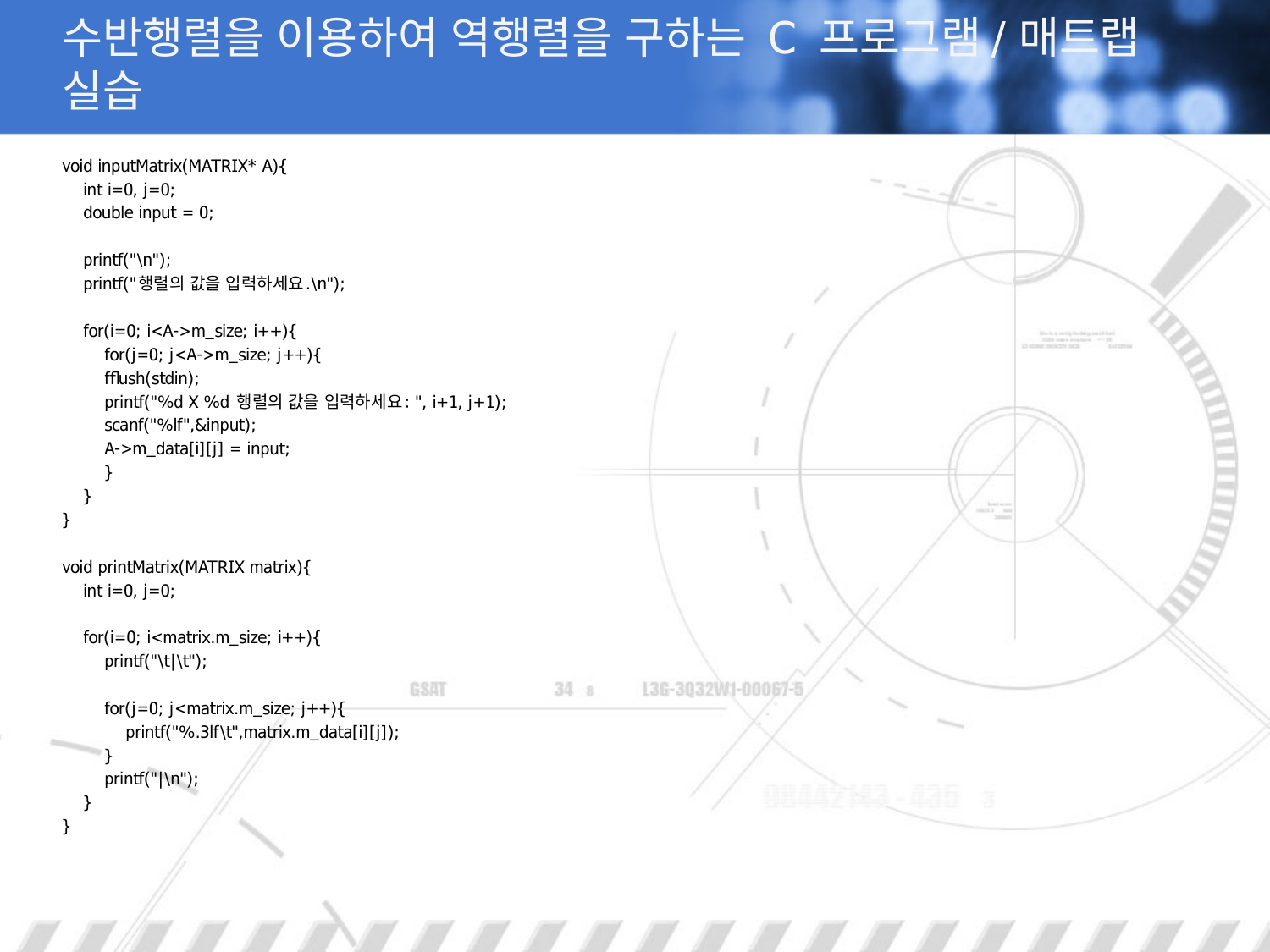

# 수반행렬을 이용하여 역행렬을 구하는 C 프로그램/매트랩 실습
void inputMatrix(MATRIX* A){
    int i=0, j=0;
    double input = 0;

    printf("\n");
    printf("행렬의 값을 입력하세요.\n");

    for(i=0; i<A->m_size; i++){
        for(j=0; j<A->m_size; j++){
        fflush(stdin);
        printf("%d X %d 행렬의 값을 입력하세요: ", i+1, j+1);
        scanf("%lf",&input);
        A->m_data[i][j] = input;
        }
    }
}

void printMatrix(MATRIX matrix){
    int i=0, j=0;

    for(i=0; i<matrix.m_size; i++){
        printf("\t|\t");

        for(j=0; j<matrix.m_size; j++){
            printf("%.3lf\t",matrix.m_data[i][j]);
        }
        printf("|\n");
    }
}